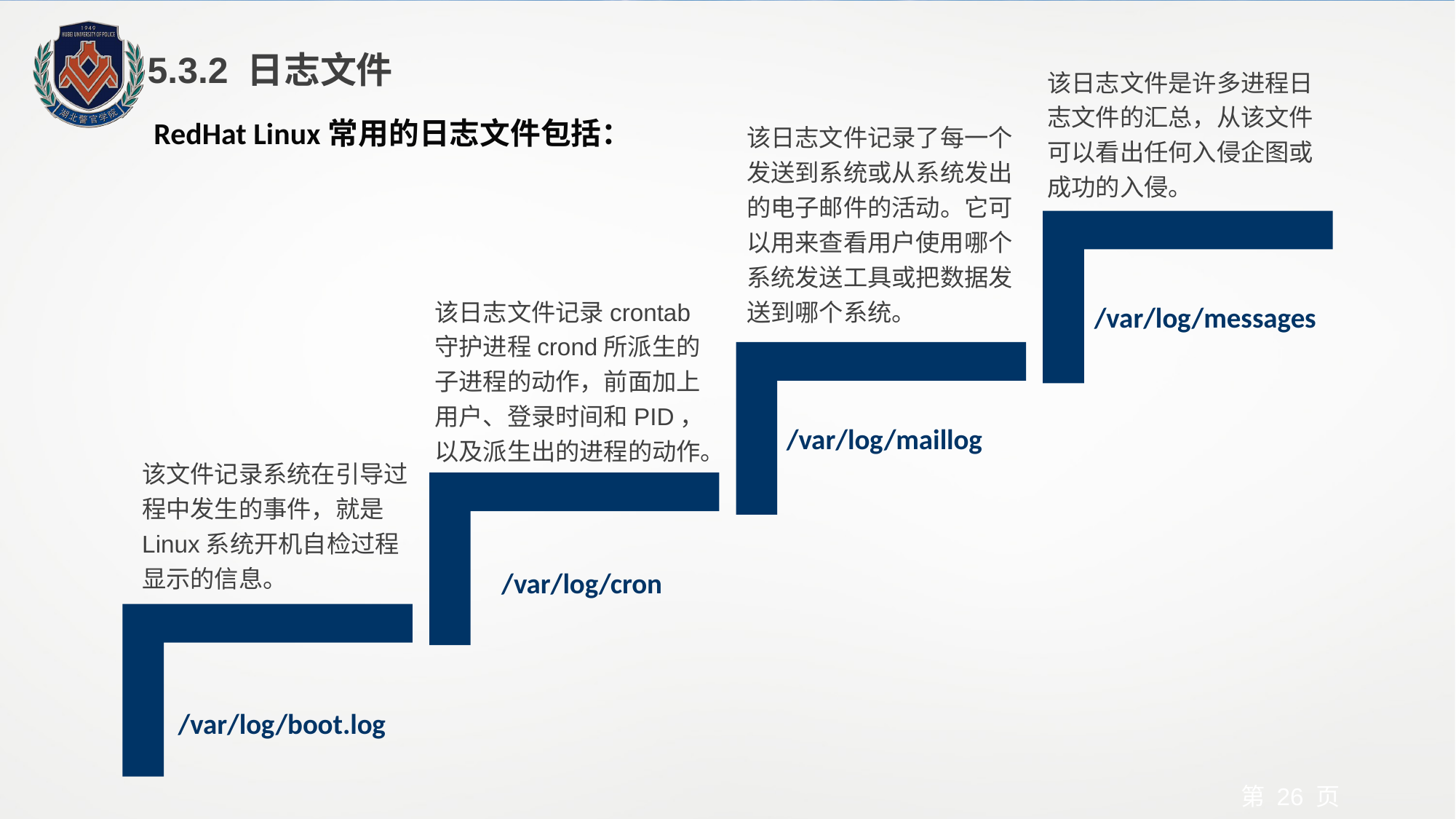

5.3.2 日志文件
该日志文件是许多进程日志文件的汇总，从该文件可以看出任何入侵企图或成功的入侵。
RedHat Linux常用的日志文件包括：
该日志文件记录了每一个发送到系统或从系统发出的电子邮件的活动。它可以用来查看用户使用哪个系统发送工具或把数据发送到哪个系统。

/var/log/messages
该日志文件记录crontab守护进程crond所派生的子进程的动作，前面加上用户、登录时间和PID，以及派生出的进程的动作。

/var/log/maillog
该文件记录系统在引导过程中发生的事件，就是Linux系统开机自检过程显示的信息。

/var/log/cron

/var/log/boot.log